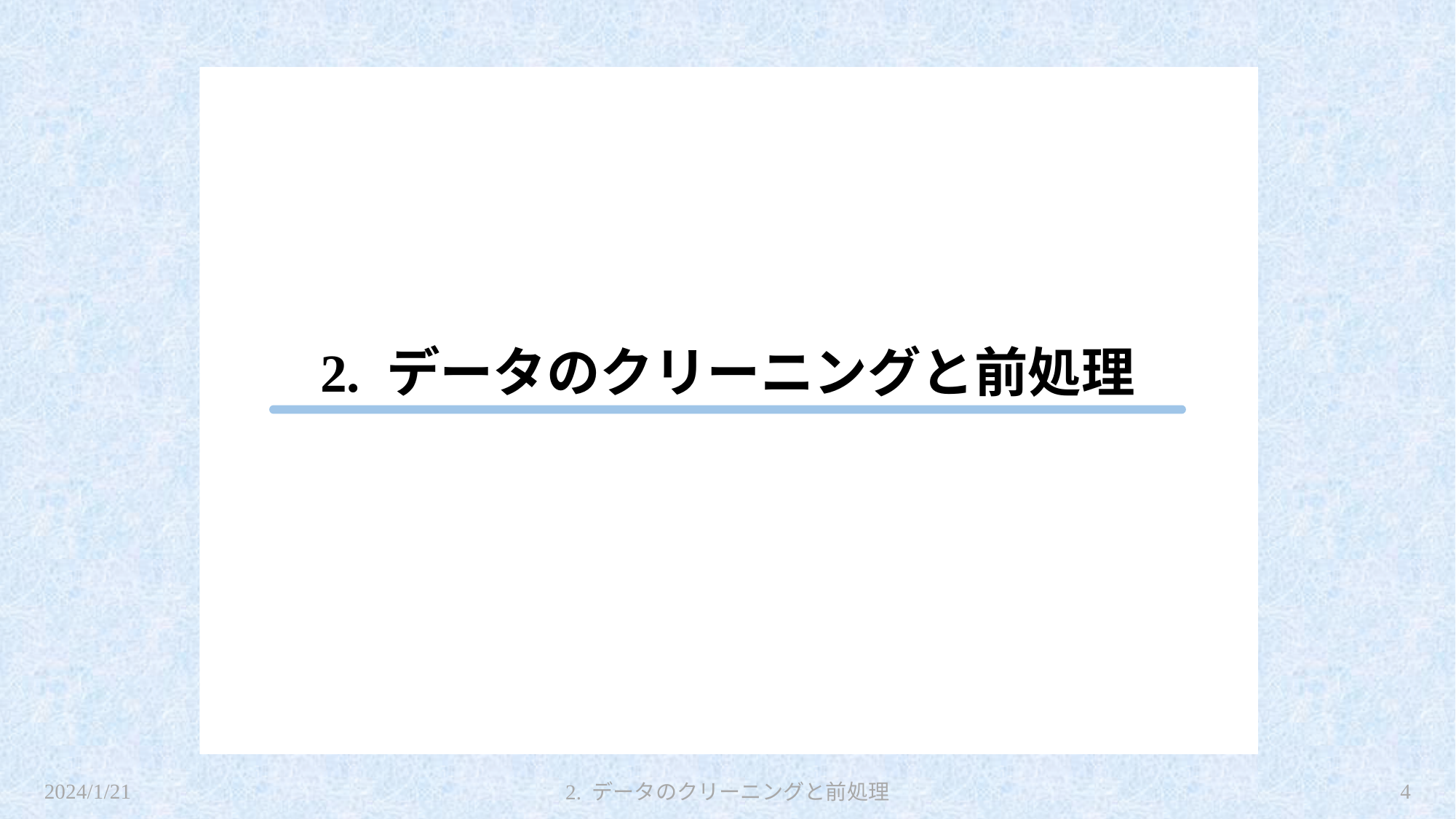

# 2. データのクリーニングと前処理
2024/1/21
4
2. データのクリーニングと前処理